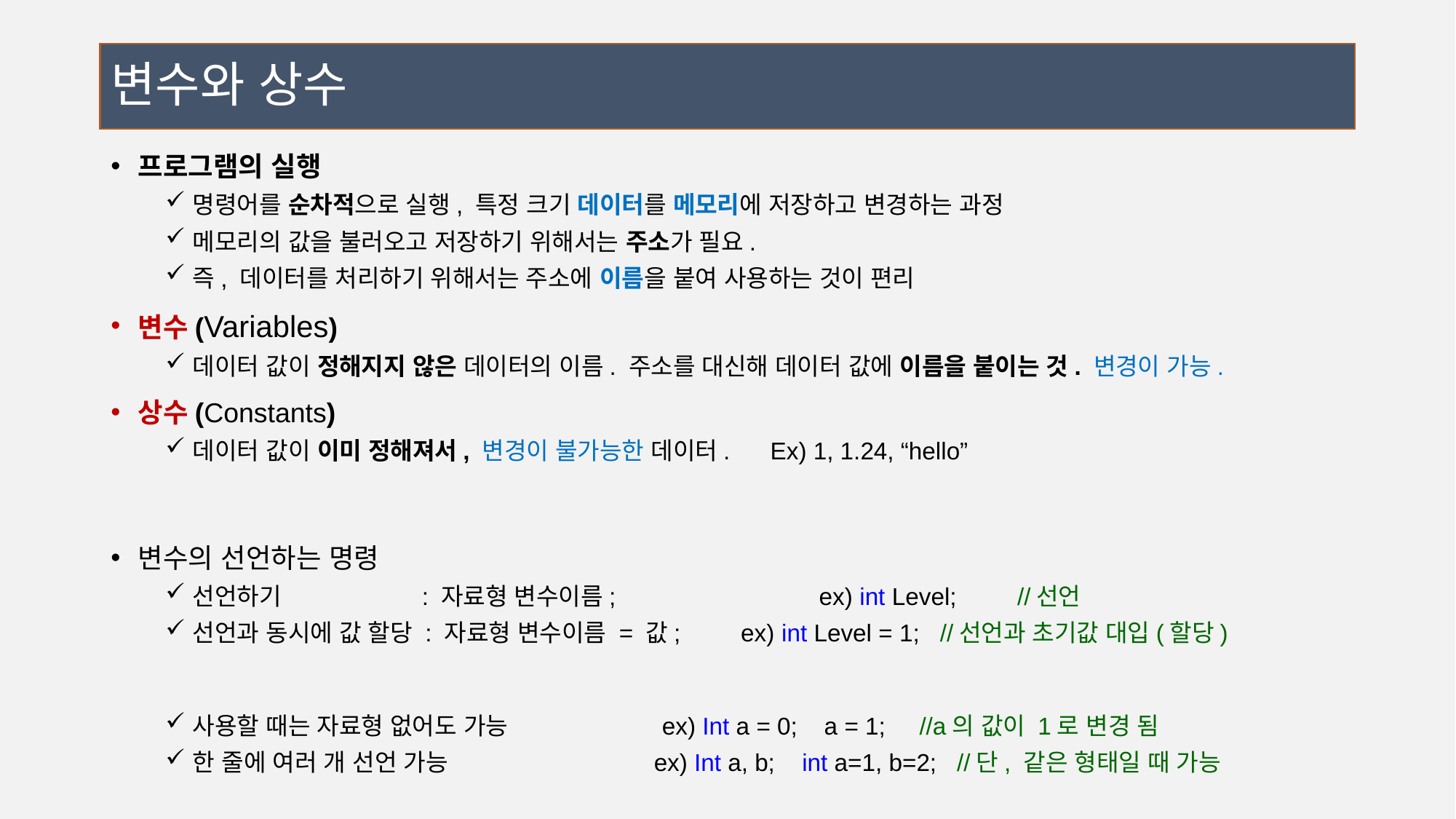

# 변수와 상수
프로그램의 실행
명령어를 순차적으로 실행, 특정 크기 데이터를 메모리에 저장하고 변경하는 과정
메모리의 값을 불러오고 저장하기 위해서는 주소가 필요.
즉, 데이터를 처리하기 위해서는 주소에 이름을 붙여 사용하는 것이 편리
변수(Variables)
데이터 값이 정해지지 않은 데이터의 이름. 주소를 대신해 데이터 값에 이름을 붙이는 것. 변경이 가능.
상수(Constants)
데이터 값이 이미 정해져서, 변경이 불가능한 데이터.      Ex) 1, 1.24, “hello”

변수의 선언하는 명령
선언하기                    : 자료형 변수이름;   	            ex) int Level;         //선언
선언과 동시에 값 할당 : 자료형 변수이름 = 값;         ex) int Level = 1;   //선언과 초기값 대입(할당)

사용할 때는 자료형 없어도 가능                      ex) Int a = 0;    a = 1;     //a의 값이 1로 변경 됨
한 줄에 여러 개 선언 가능   	                   ex) Int a, b;    int a=1, b=2;   //단, 같은 형태일 때 가능